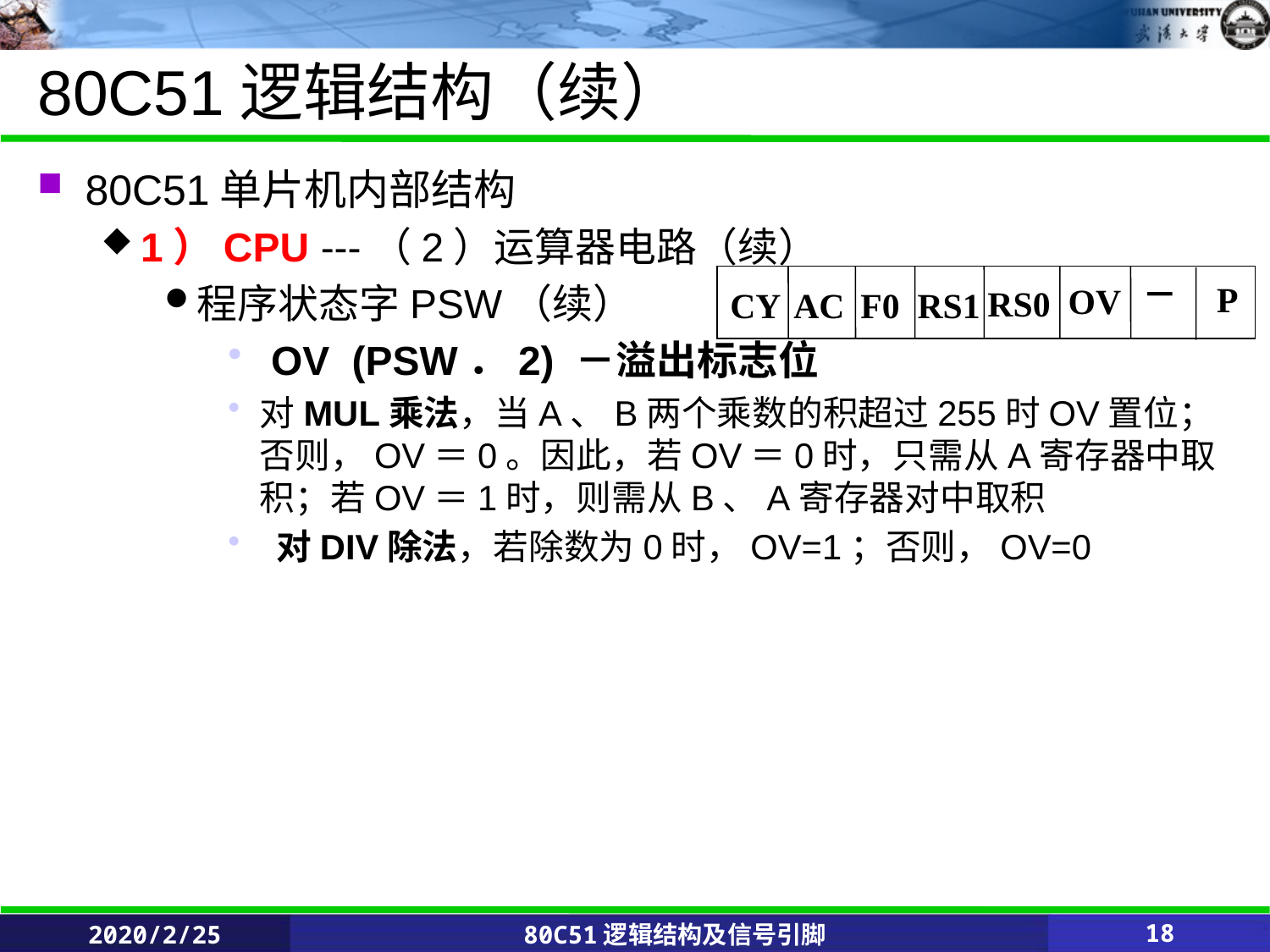

# 80C51逻辑结构（续）
80C51单片机内部结构
1）CPU ---（2）运算器电路（续）
程序状态字PSW（续）
 OV  (PSW．2) －溢出标志位
对MUL乘法，当A、B两个乘数的积超过255时OV置位；否则，OV＝0。因此，若OV＝0时，只需从A寄存器中取积；若OV＝1时，则需从B、A寄存器对中取积
 对DIV除法，若除数为0时，OV=1；否则，OV=0

－

P
OV
RS0
CY
AC
F0
RS1
2020/2/25
80C51逻辑结构及信号引脚
18